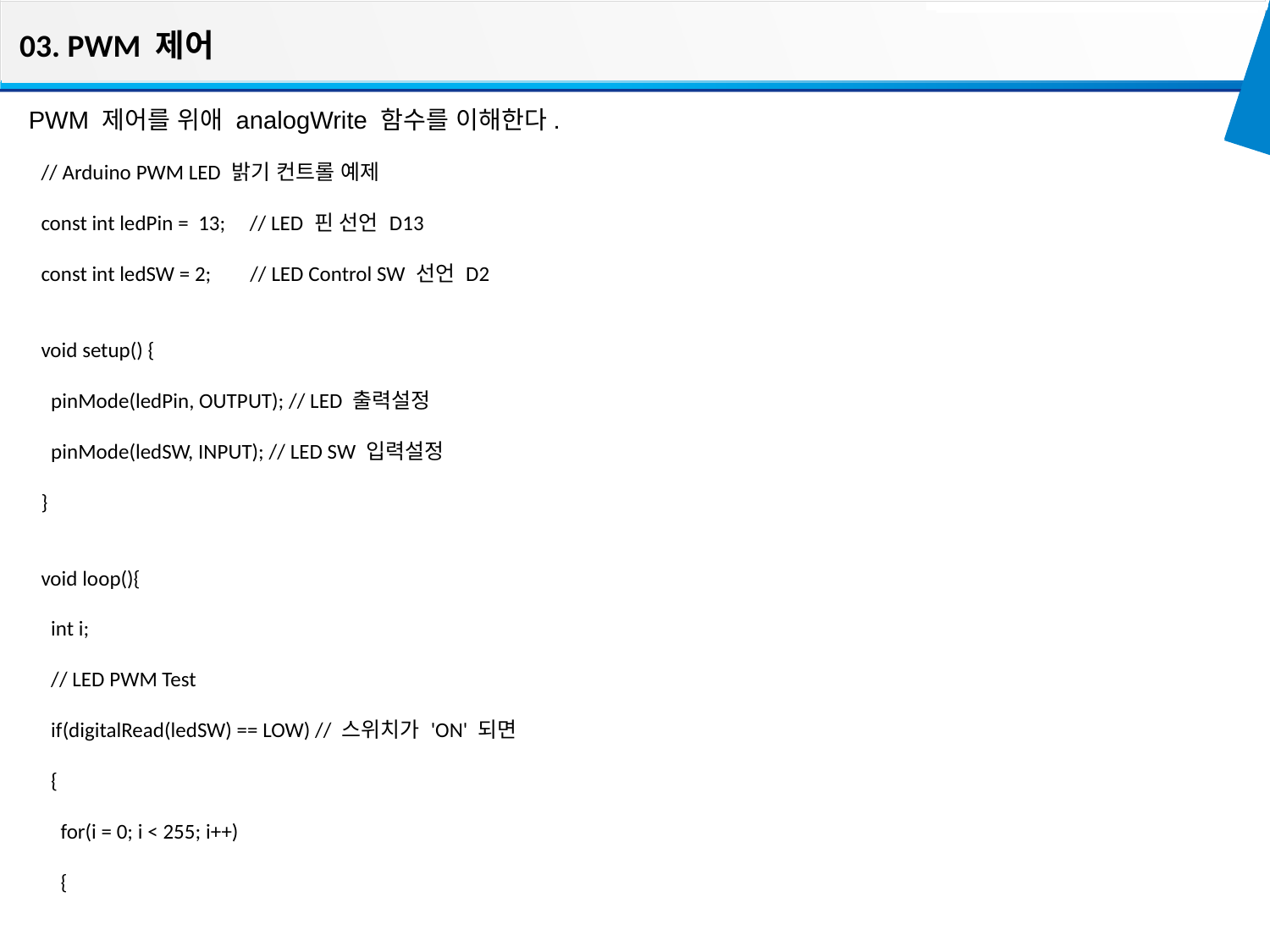

03. PWM 제어

PWM 제어를 위애 analogWrite 함수를 이해한다.
// Arduino PWM LED 밝기 컨트롤 예제

const int ledPin =  13;     // LED 핀 선언 D13

const int ledSW = 2;        // LED Control SW 선언 D2

void setup() {

  pinMode(ledPin, OUTPUT); // LED 출력설정

  pinMode(ledSW, INPUT); // LED SW 입력설정

}

void loop(){

  int i;

  // LED PWM Test

  if(digitalRead(ledSW) == LOW) // 스위치가 'ON' 되면

  {

    for(i = 0; i < 255; i++)

    {